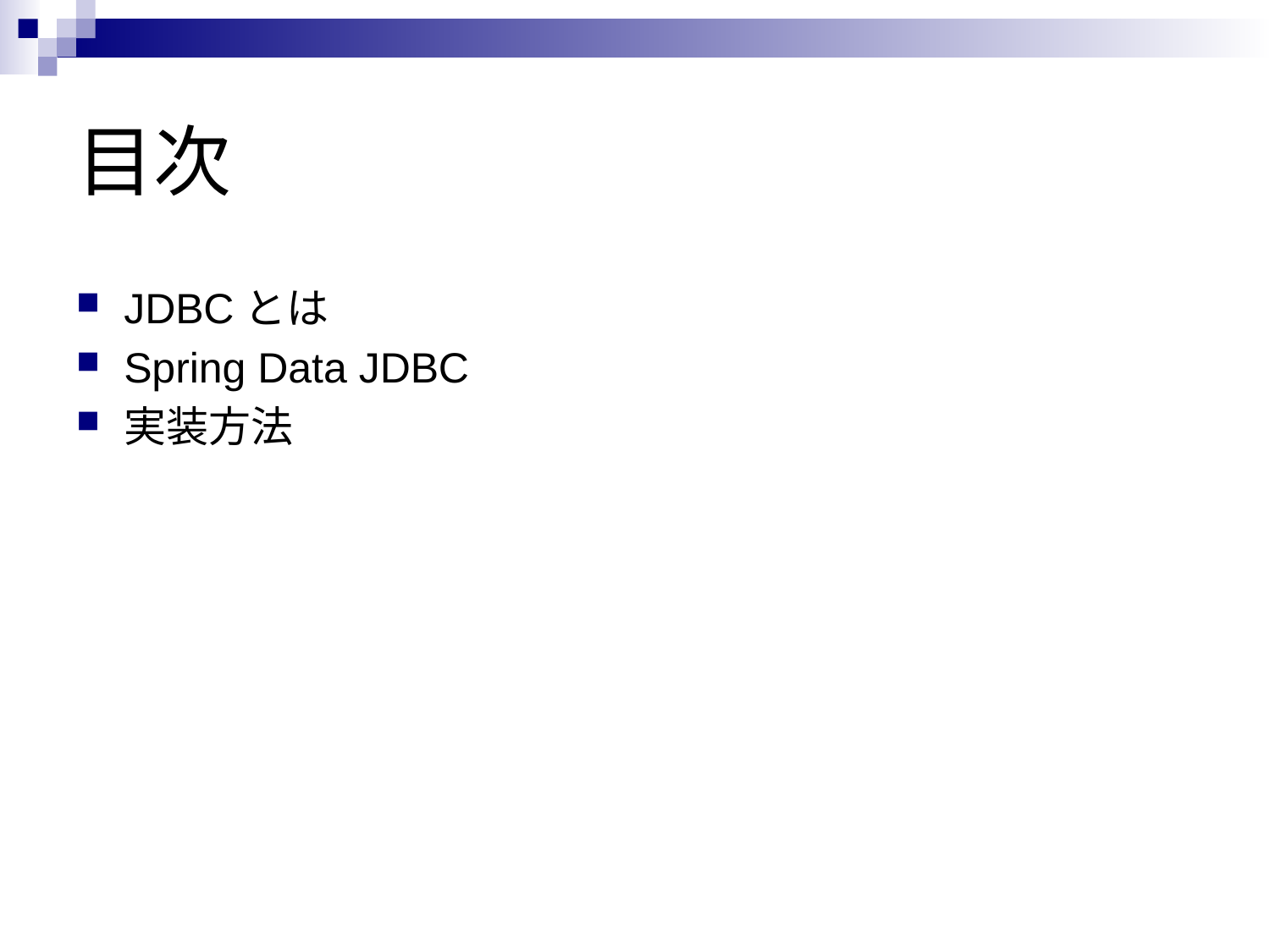

# 目次
JDBCとは
Spring Data JDBC
実装方法